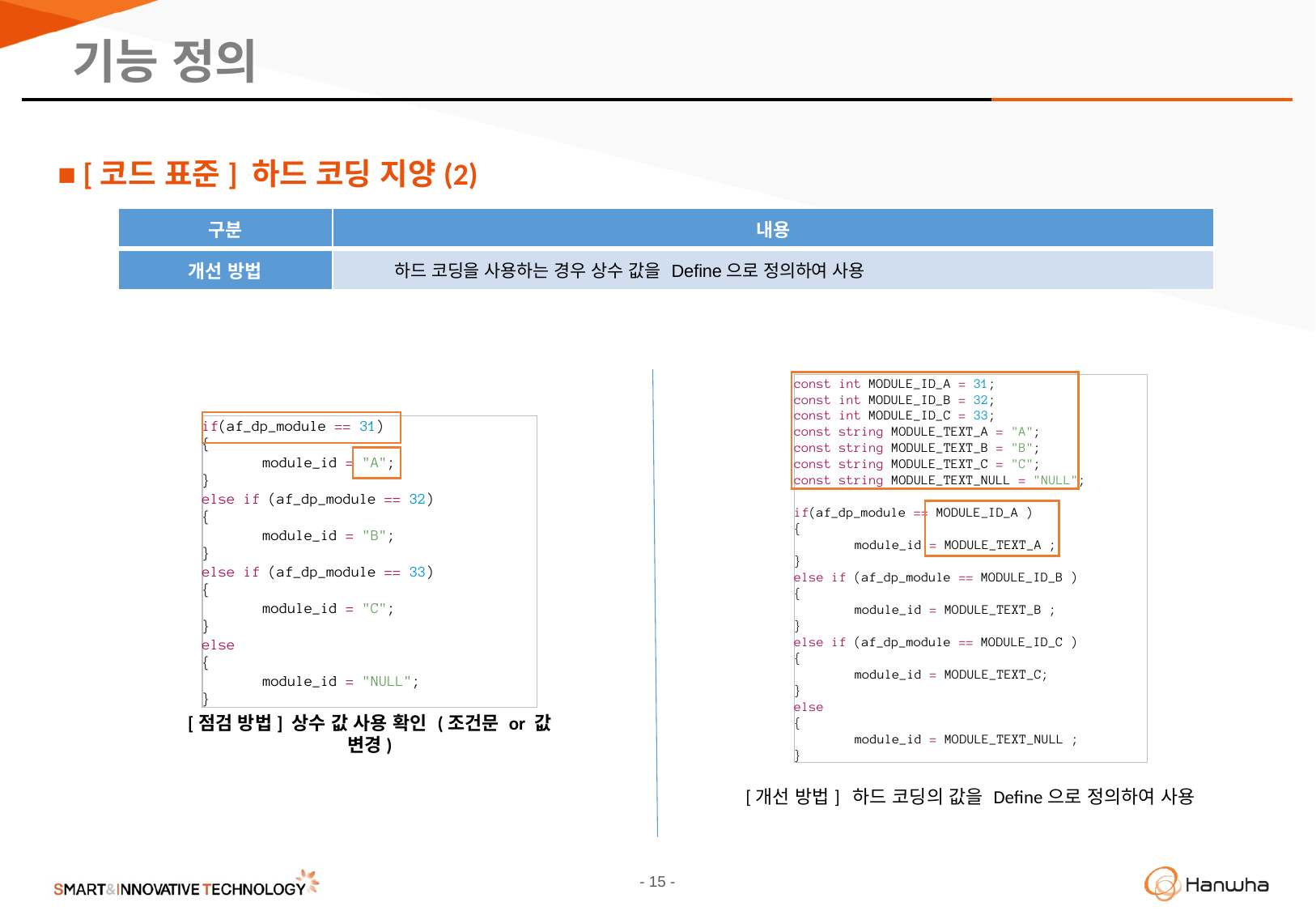

기능 정의
■ [코드 표준] 하드 코딩 지양(2)
| 구분 | 내용 |
| --- | --- |
| 개선 방법 | 하드 코딩을 사용하는 경우 상수 값을 Define으로 정의하여 사용 |
const int MODULE_ID_A = 31;
const int MODULE_ID_B = 32;
const int MODULE_ID_C = 33;
const string MODULE_TEXT_A = "A";
const string MODULE_TEXT_B = "B";
const string MODULE_TEXT_C = "C";
const string MODULE_TEXT_NULL = "NULL";
if(af_dp_module == MODULE_ID_A )
{
module_id = MODULE_TEXT_A ;
}
else if (af_dp_module == MODULE_ID_B )
{
module_id = MODULE_TEXT_B ;
}
else if (af_dp_module == MODULE_ID_C )
{
module_id = MODULE_TEXT_C;
}
else
{
module_id = MODULE_TEXT_NULL ;
}

if(af_dp_module == 31)
{
module_id = "A";
}
else if (af_dp_module == 32)
{
module_id = "B";
}
else if (af_dp_module == 33)
{
module_id = "C";
}
else
{
module_id = "NULL";
}

[점검 방법] 상수 값 사용 확인 (조건문 or 값 변경)
[개선 방법]  하드 코딩의 값을 Define으로 정의하여 사용